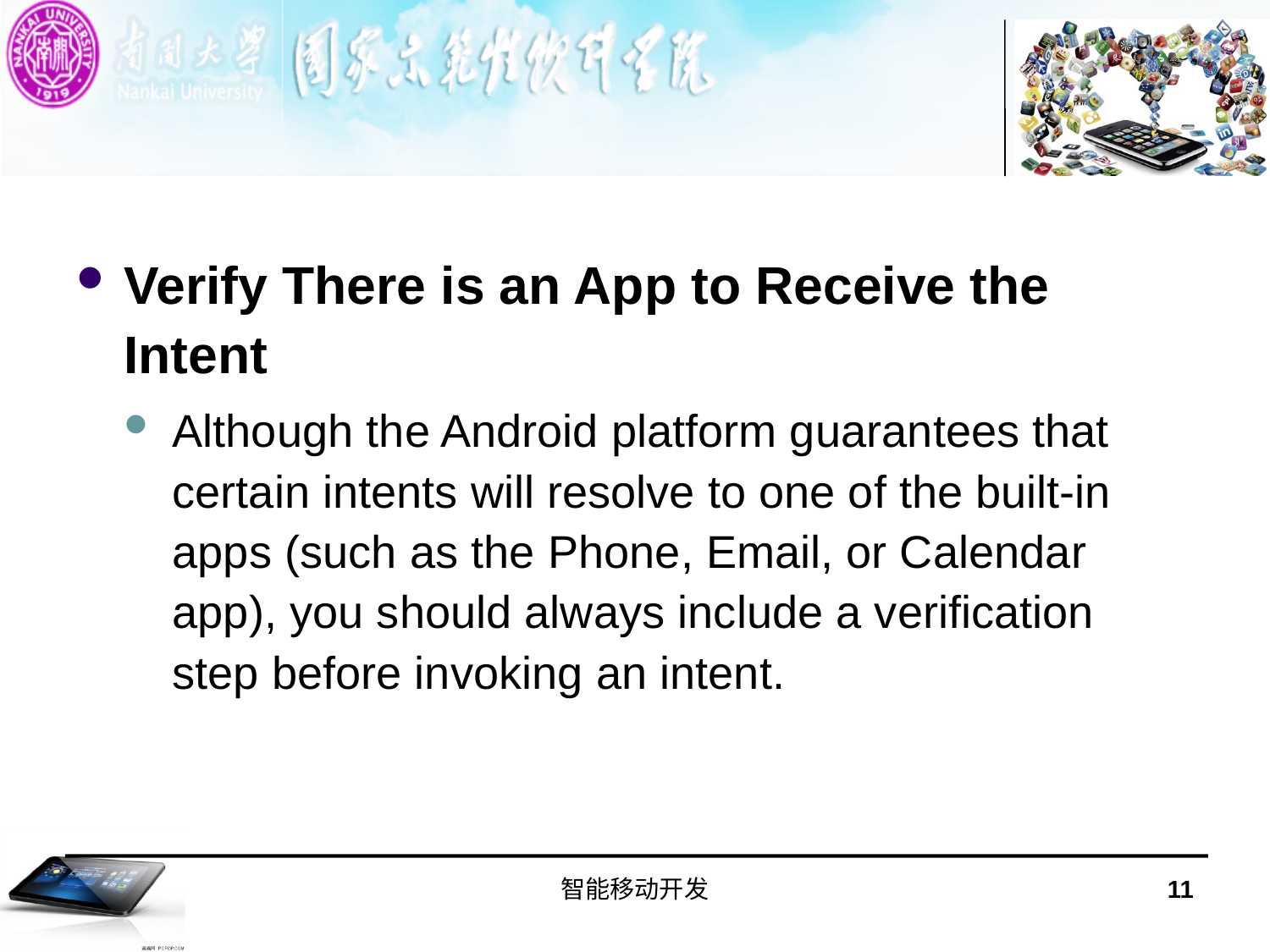

#
Verify There is an App to Receive the Intent
Although the Android platform guarantees that certain intents will resolve to one of the built-in apps (such as the Phone, Email, or Calendar app), you should always include a verification step before invoking an intent.
智能移动开发
11